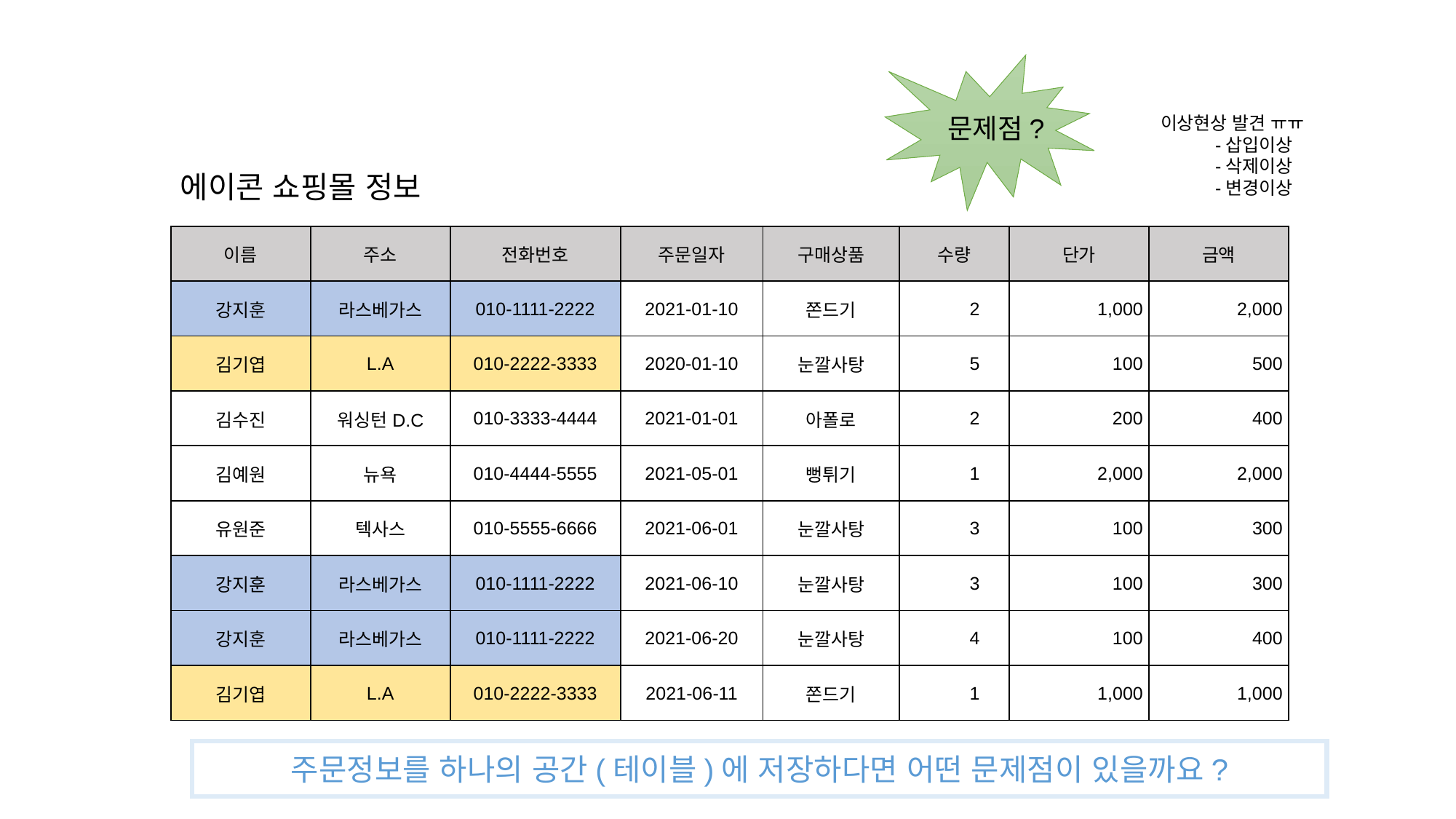

문제점?
이상현상 발견 ㅠㅠ
-삽입이상
-삭제이상
-변경이상
에이콘 쇼핑몰 정보
| 이름 | 주소 | 전화번호 | 주문일자 | 구매상품 | 수량 | 단가 | 금액 |
| --- | --- | --- | --- | --- | --- | --- | --- |
| 강지훈 | 라스베가스 | 010-1111-2222 | 2021-01-10 | 쫀드기 | 2 | 1,000 | 2,000 |
| 김기엽 | L.A | 010-2222-3333 | 2020-01-10 | 눈깔사탕 | 5 | 100 | 500 |
| 김수진 | 워싱턴D.C | 010-3333-4444 | 2021-01-01 | 아폴로 | 2 | 200 | 400 |
| 김예원 | 뉴욕 | 010-4444-5555 | 2021-05-01 | 뻥튀기 | 1 | 2,000 | 2,000 |
| 유원준 | 텍사스 | 010-5555-6666 | 2021-06-01 | 눈깔사탕 | 3 | 100 | 300 |
| 강지훈 | 라스베가스 | 010-1111-2222 | 2021-06-10 | 눈깔사탕 | 3 | 100 | 300 |
| 강지훈 | 라스베가스 | 010-1111-2222 | 2021-06-20 | 눈깔사탕 | 4 | 100 | 400 |
| 김기엽 | L.A | 010-2222-3333 | 2021-06-11 | 쫀드기 | 1 | 1,000 | 1,000 |
주문정보를 하나의 공간(테이블)에 저장하다면 어떤 문제점이 있을까요?